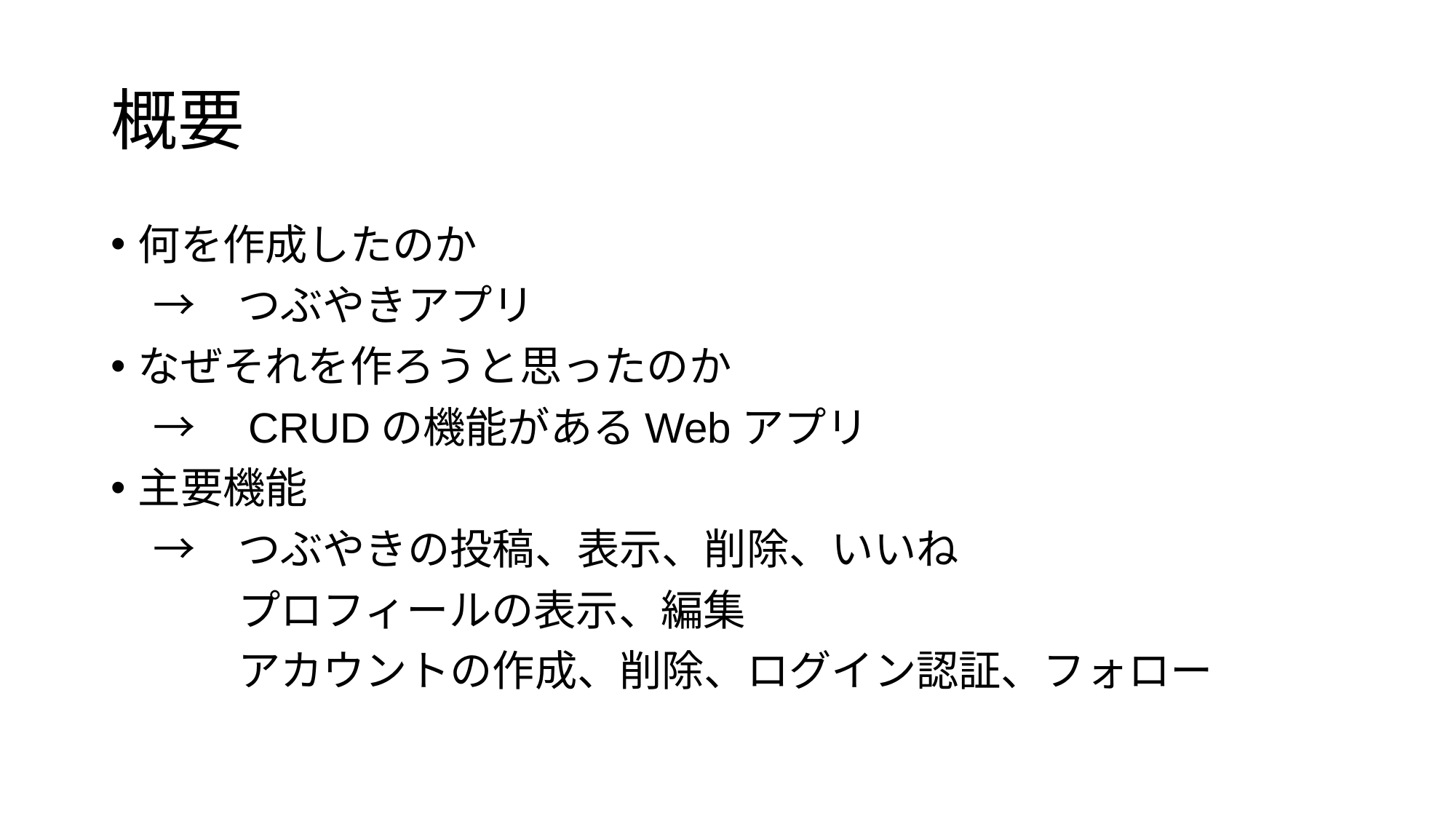

# 概要
何を作成したのか
　→　つぶやきアプリ
なぜそれを作ろうと思ったのか
　→　CRUDの機能があるWebアプリ
主要機能
　→　つぶやきの投稿、表示、削除、いいね
　　　プロフィールの表示、編集
　　　アカウントの作成、削除、ログイン認証、フォロー